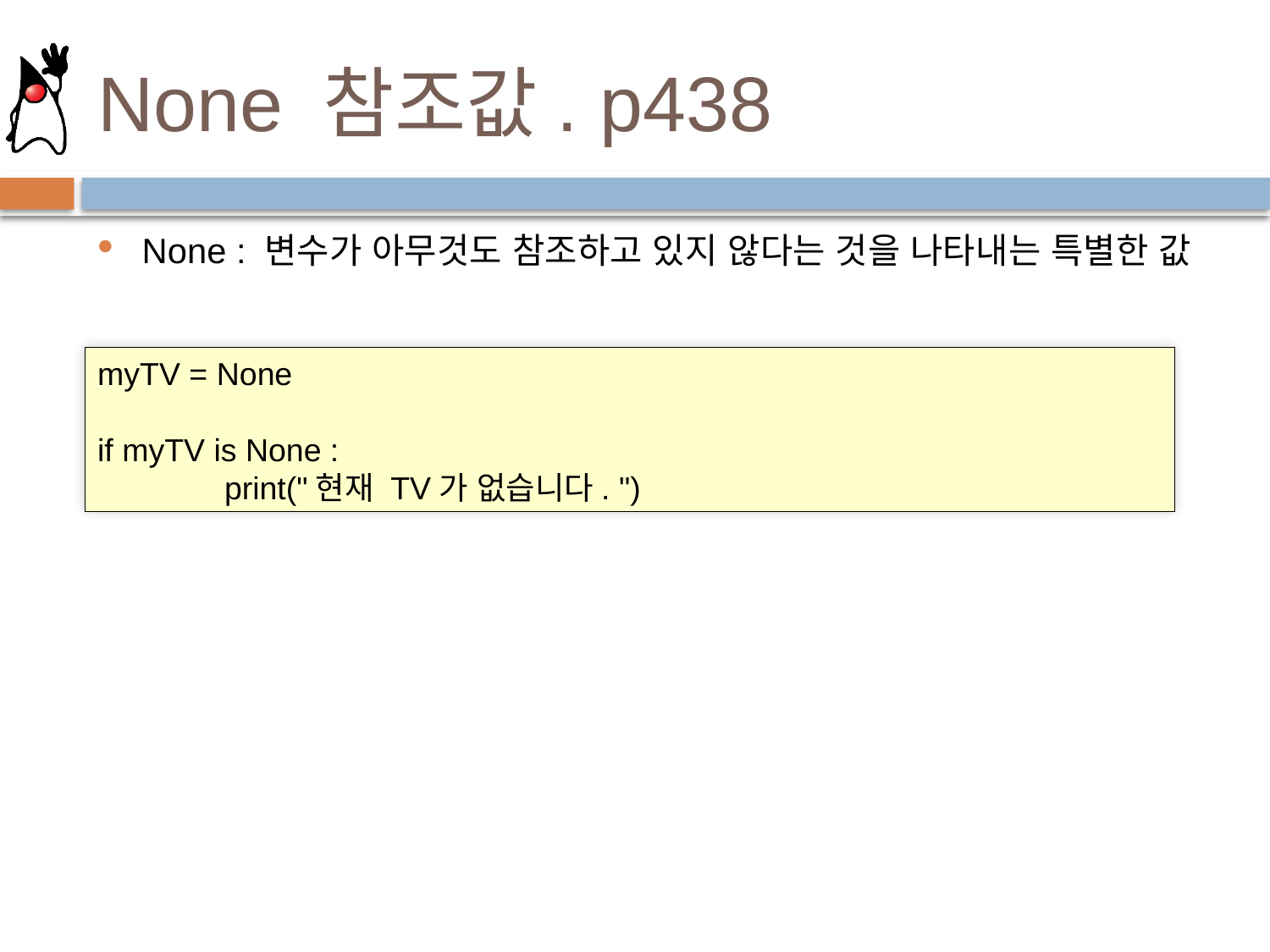

# None 참조값. p438
None : 변수가 아무것도 참조하고 있지 않다는 것을 나타내는 특별한 값

myTV = None

if myTV is None :
	print("현재 TV가 없습니다. ")